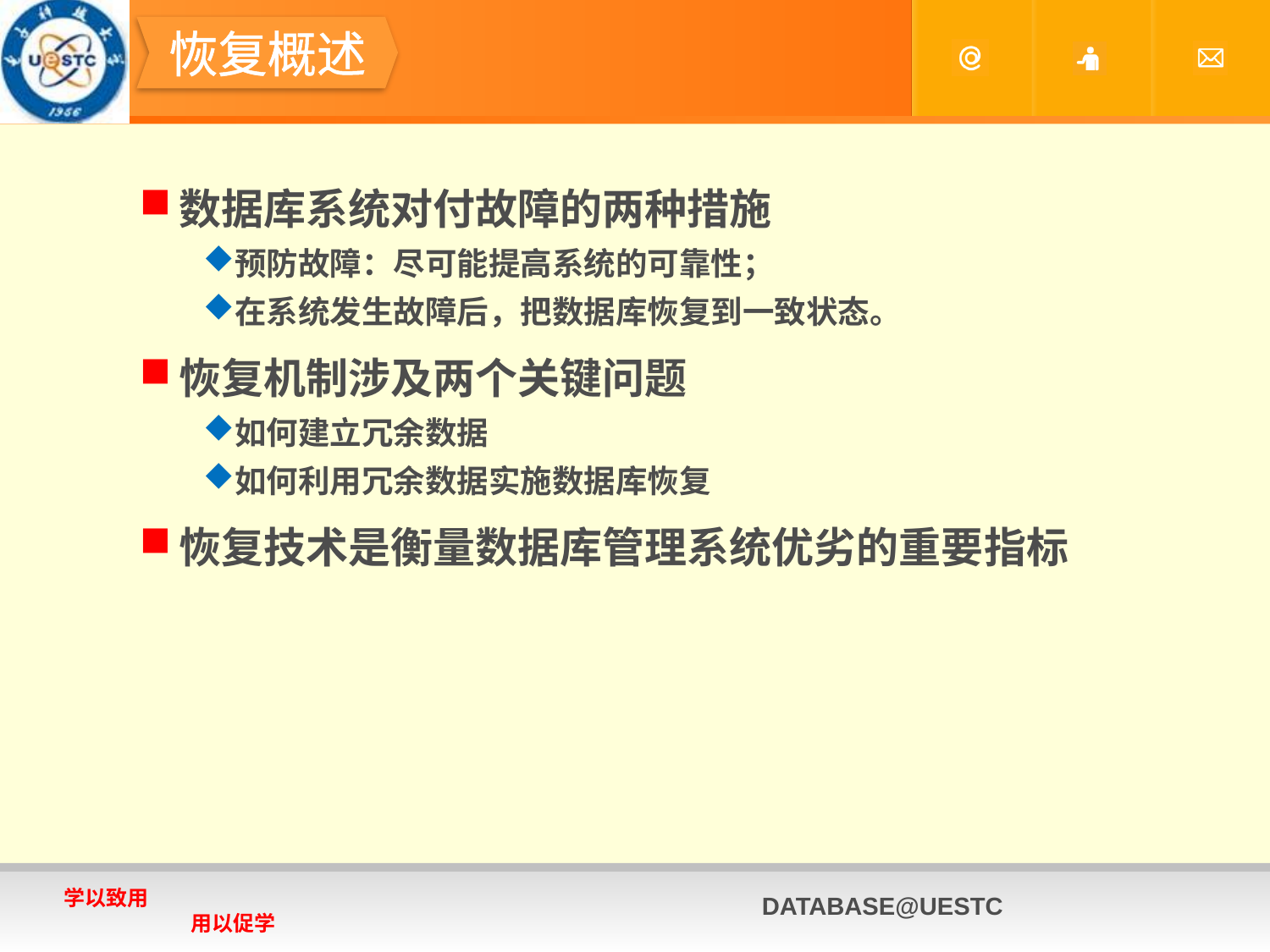

#
恢复概述
数据库系统对付故障的两种措施
预防故障：尽可能提高系统的可靠性；
在系统发生故障后，把数据库恢复到一致状态。
恢复机制涉及两个关键问题
如何建立冗余数据
如何利用冗余数据实施数据库恢复
恢复技术是衡量数据库管理系统优劣的重要指标